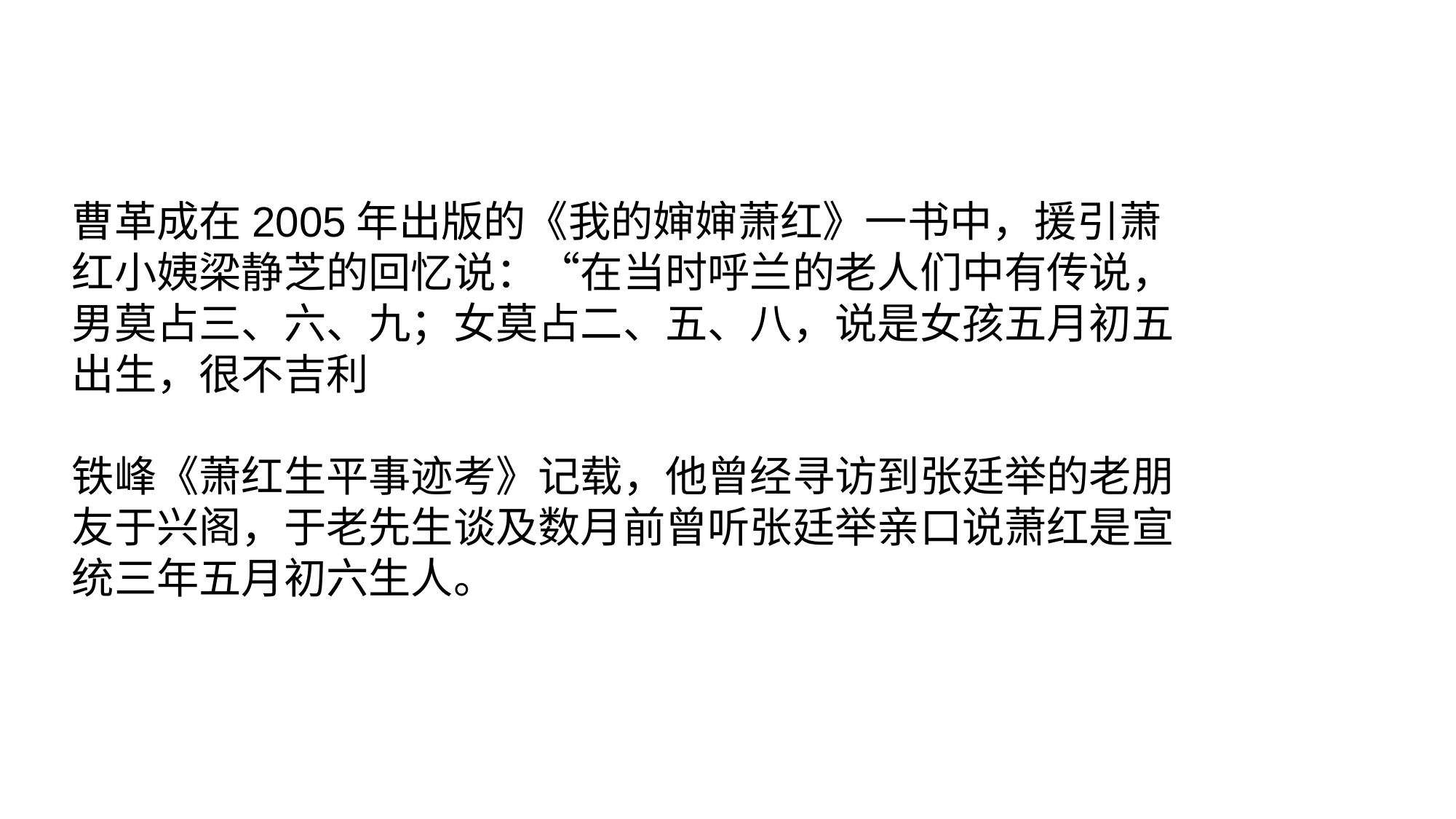

曹革成在2005年出版的《我的婶婶萧红》一书中，援引萧红小姨梁静芝的回忆说：“在当时呼兰的老人们中有传说，男莫占三、六、九；女莫占二、五、八，说是女孩五月初五出生，很不吉利

铁峰《萧红生平事迹考》记载，他曾经寻访到张廷举的老朋友于兴阁，于老先生谈及数月前曾听张廷举亲口说萧红是宣统三年五月初六生人。
没有图片
C